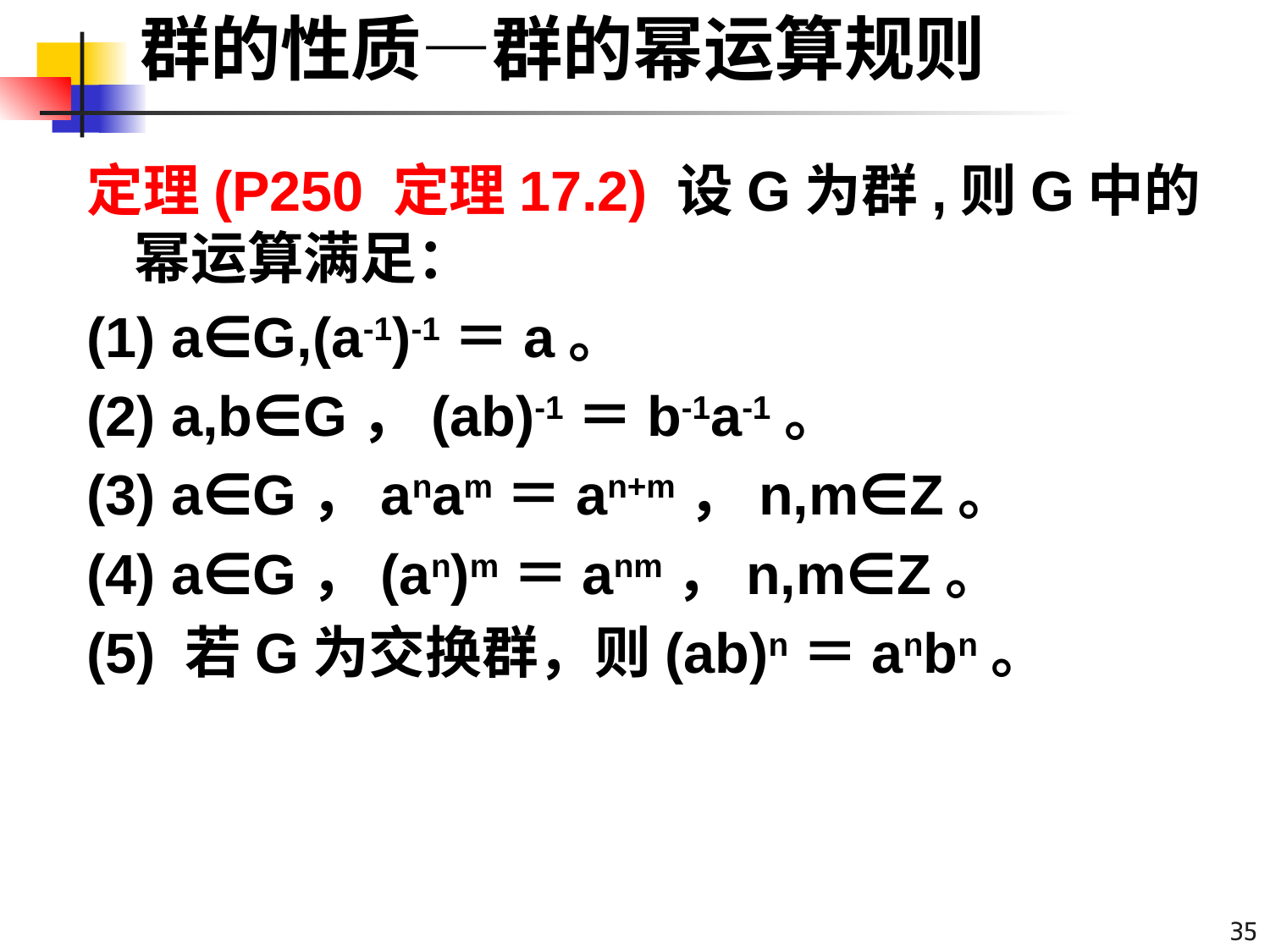

# 群的性质—群的幂运算规则
定理(P250 定理17.2) 设G为群,则G中的幂运算满足：
(1) a∈G,(a-1)-1＝a。
(2) a,b∈G，(ab)-1＝b-1a-1。
(3) a∈G，anam＝an+m，n,m∈Z。
(4) a∈G，(an)m＝anm，n,m∈Z。
(5) 若G为交换群，则(ab)n＝anbn。
35